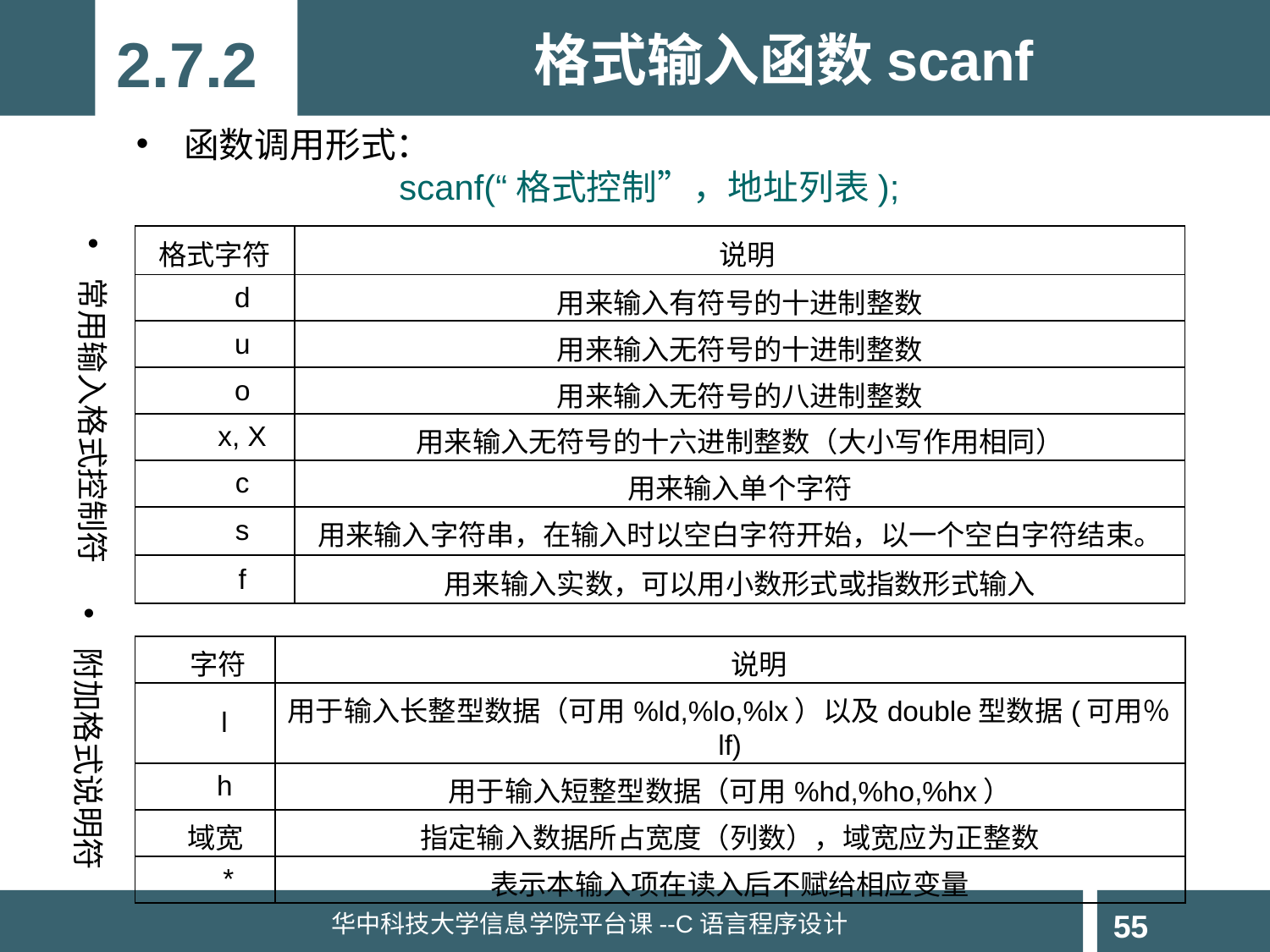

格式输入函数scanf
2.7.2
函数调用形式：
                           scanf(“格式控制”，地址列表);
常用输入格式控制符
| 格式字符 | 说明 |
| --- | --- |
| d | 用来输入有符号的十进制整数 |
| u | 用来输入无符号的十进制整数 |
| o | 用来输入无符号的八进制整数 |
| x, X | 用来输入无符号的十六进制整数（大小写作用相同） |
| c | 用来输入单个字符 |
| s | 用来输入字符串，在输入时以空白字符开始，以一个空白字符结束。 |
| f | 用来输入实数，可以用小数形式或指数形式输入 |
附加格式说明符
| 字符 | 说明 |
| --- | --- |
| l | 用于输入长整型数据（可用%ld,%lo,%lx）以及double型数据(可用％lf) |
| h | 用于输入短整型数据（可用%hd,%ho,%hx） |
| 域宽 | 指定输入数据所占宽度（列数），域宽应为正整数 |
| \* | 表示本输入项在读入后不赋给相应变量 |